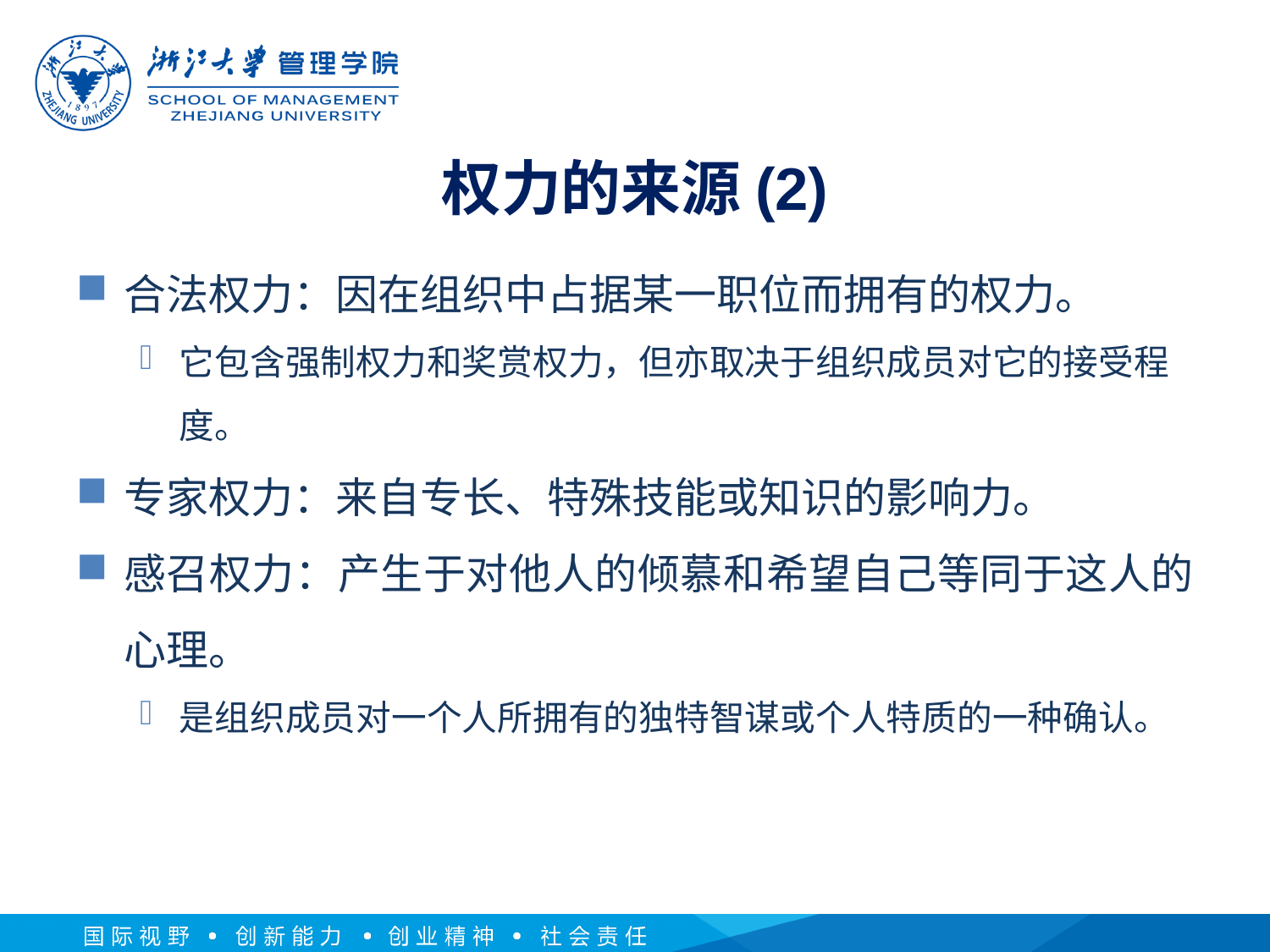

# 权力的来源(2)
合法权力：因在组织中占据某一职位而拥有的权力。
它包含强制权力和奖赏权力，但亦取决于组织成员对它的接受程度。
专家权力：来自专长、特殊技能或知识的影响力。
感召权力：产生于对他人的倾慕和希望自己等同于这人的心理。
是组织成员对一个人所拥有的独特智谋或个人特质的一种确认。